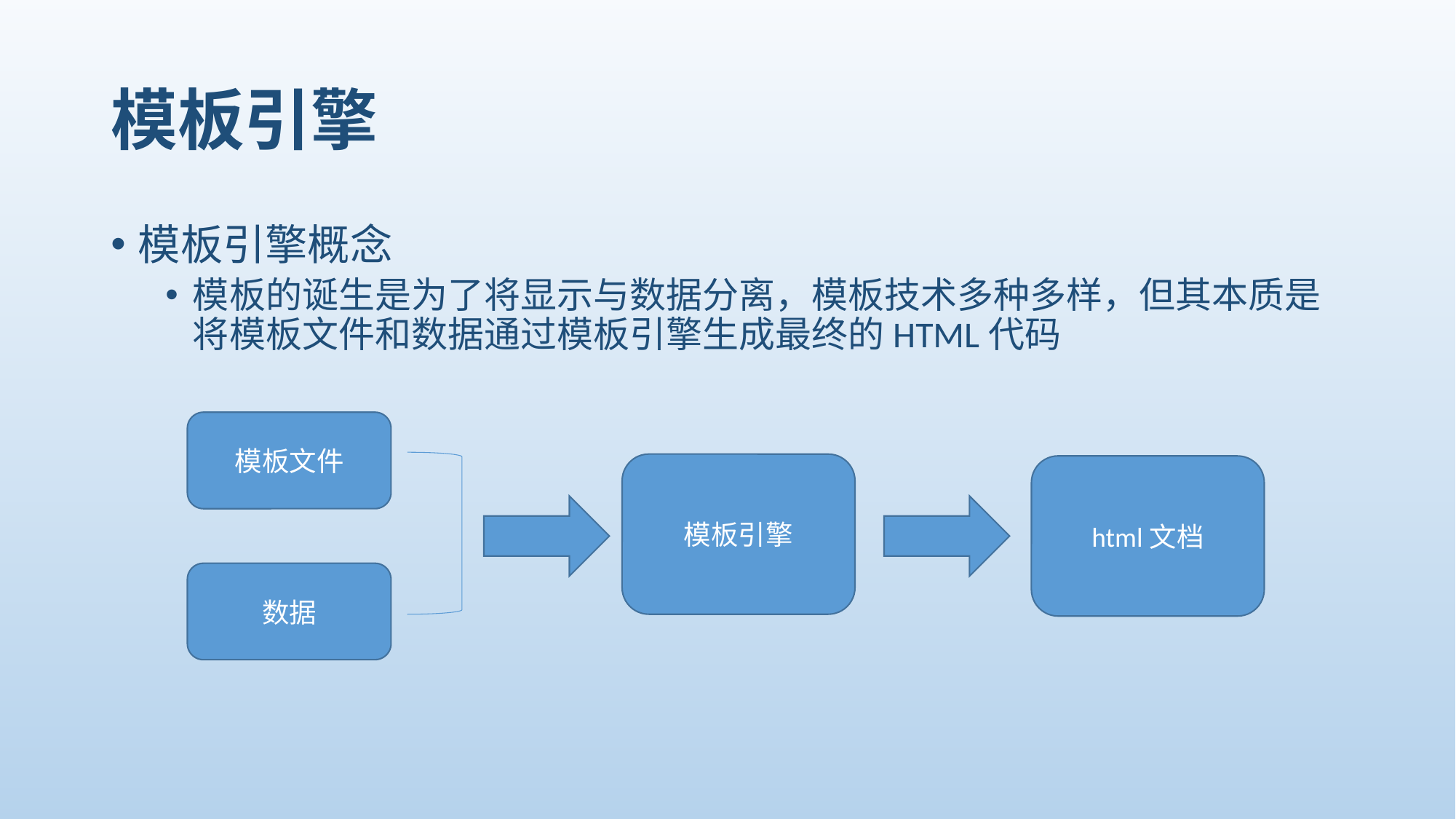

# 模板引擎
模板引擎概念
模板的诞生是为了将显示与数据分离，模板技术多种多样，但其本质是将模板文件和数据通过模板引擎生成最终的HTML代码
模板文件

模板引擎
html文档

数据